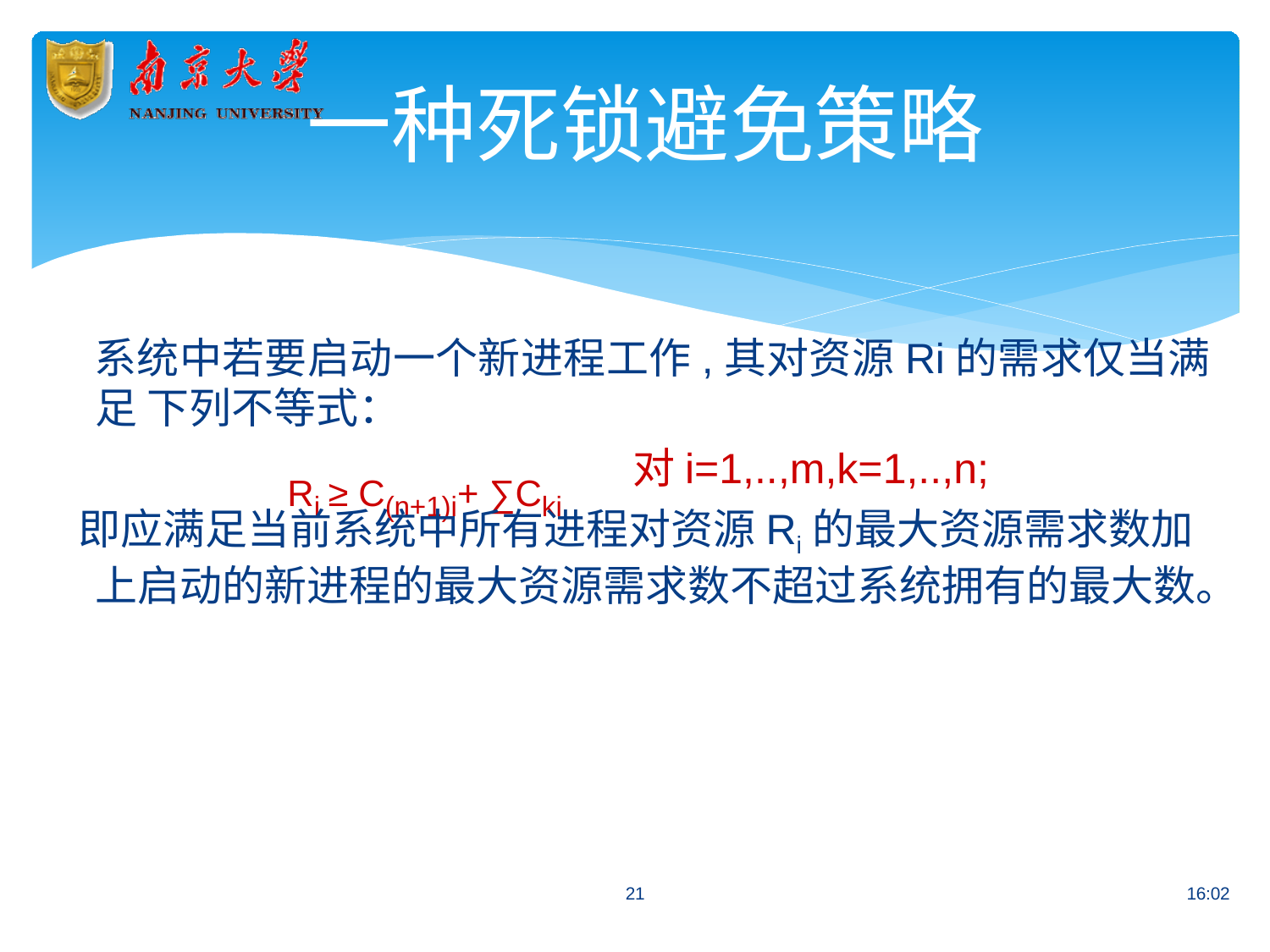

# 一种死锁避免策略
系统中若要启动一个新进程工作,其对资源Ri的需求仅当满足 下列不等式：
对i=1,..,m,k=1,..,n;
Ri ≥ C(n+1)i+ ∑Cki
即应满足当前系统中所有进程对资源Ri的最大资源需求数加
上启动的新进程的最大资源需求数不超过系统拥有的最大数。
21
16:02